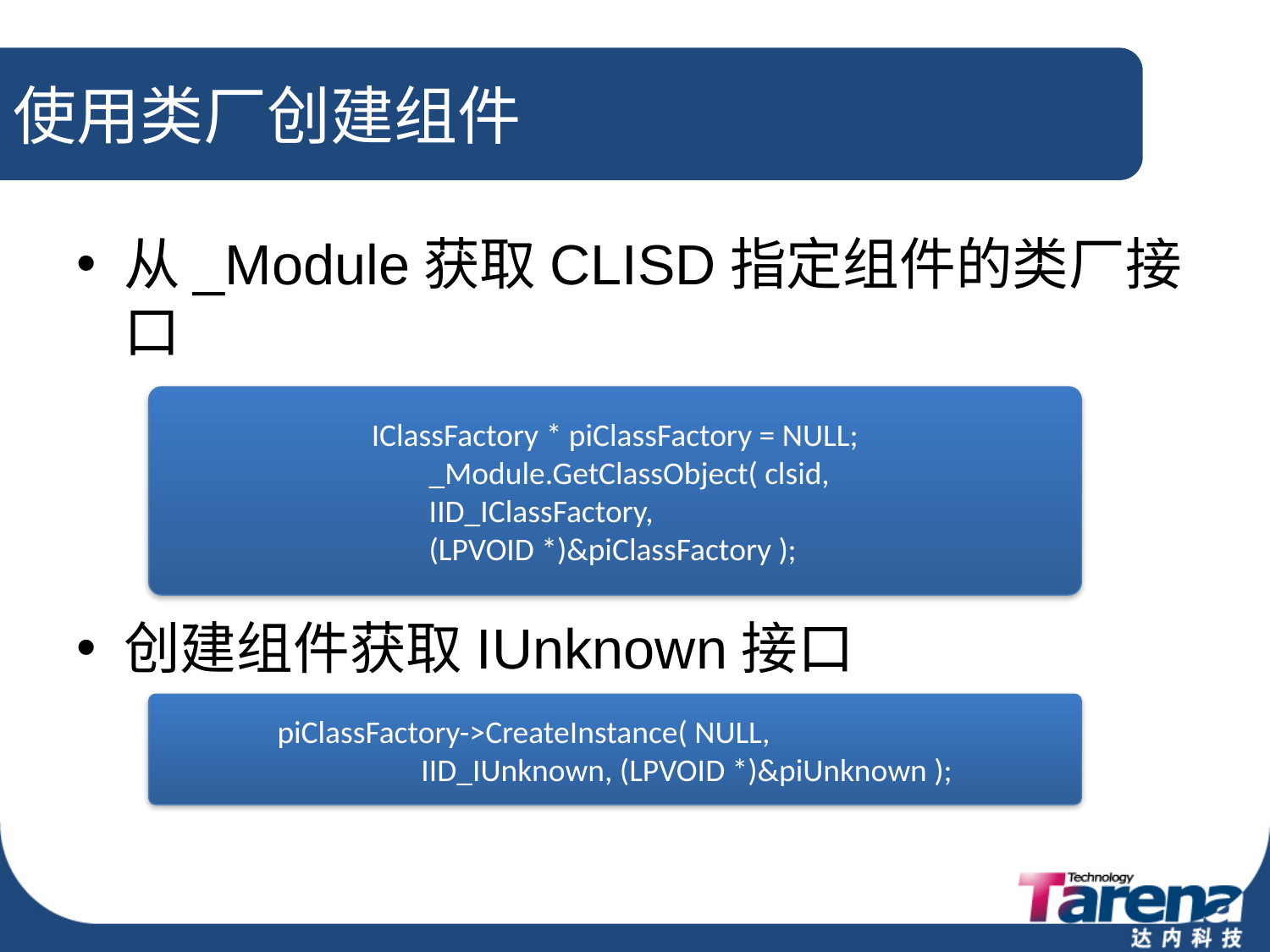

# 使用类厂创建组件
从_Module获取CLISD指定组件的类厂接口

创建组件获取IUnknown接口
IClassFactory * piClassFactory = NULL;
        _Module.GetClassObject( clsid,
        IID_IClassFactory,
        (LPVOID *)&piClassFactory );
piClassFactory->CreateInstance( NULL,
                    IID_IUnknown, (LPVOID *)&piUnknown );